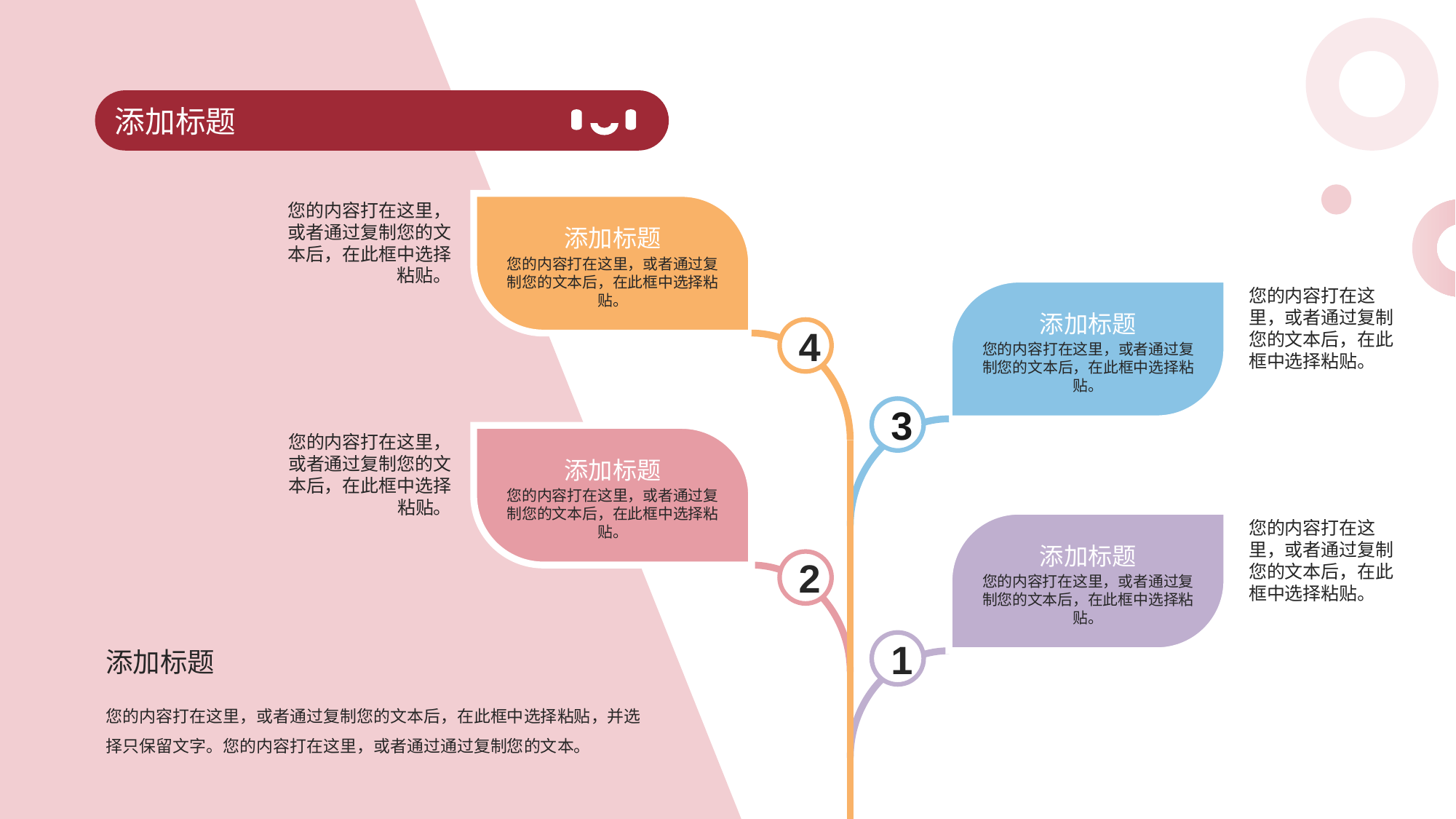

添加标题

您的内容打在这里，或者通过复制您的文本后，在此框中选择粘贴。

添加标题
您的内容打在这里，或者通过复制您的文本后，在此框中选择粘贴。

您的内容打在这里，或者通过复制您的文本后，在此框中选择粘贴。
添加标题
您的内容打在这里，或者通过复制您的文本后，在此框中选择粘贴。
4

3

您的内容打在这里，或者通过复制您的文本后，在此框中选择粘贴。

添加标题
您的内容打在这里，或者通过复制您的文本后，在此框中选择粘贴。

您的内容打在这里，或者通过复制您的文本后，在此框中选择粘贴。
添加标题
您的内容打在这里，或者通过复制您的文本后，在此框中选择粘贴。
2

1

添加标题
您的内容打在这里，或者通过复制您的文本后，在此框中选择粘贴，并选择只保留文字。您的内容打在这里，或者通过通过复制您的文本。